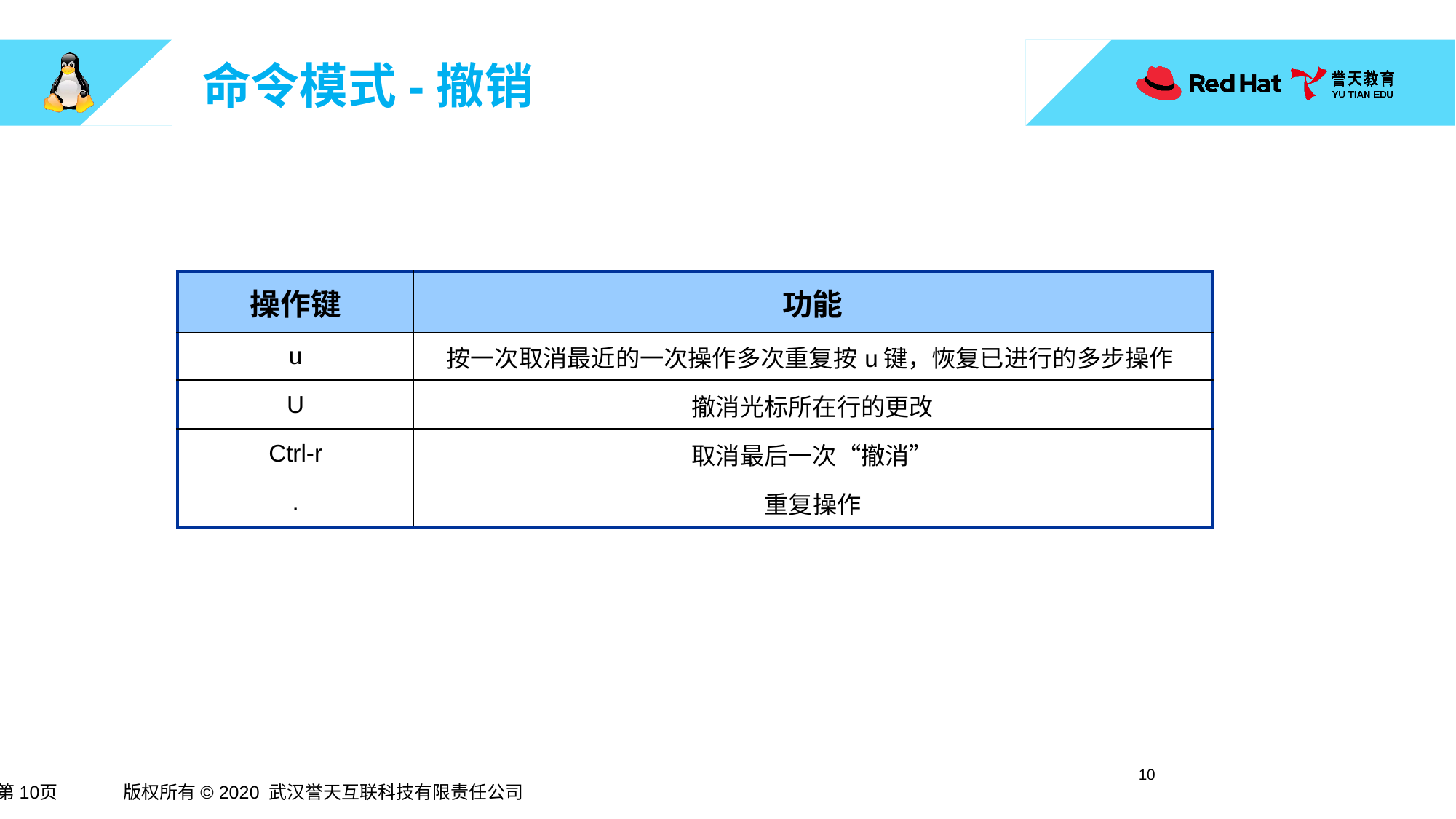

# 命令模式-撤销
| 操作键 | 功能 |
| --- | --- |
| u | 按一次取消最近的一次操作多次重复按u键，恢复已进行的多步操作 |
| U | 撤消光标所在行的更改 |
| Ctrl-r | 取消最后一次“撤消” |
| . | 重复操作 |
10